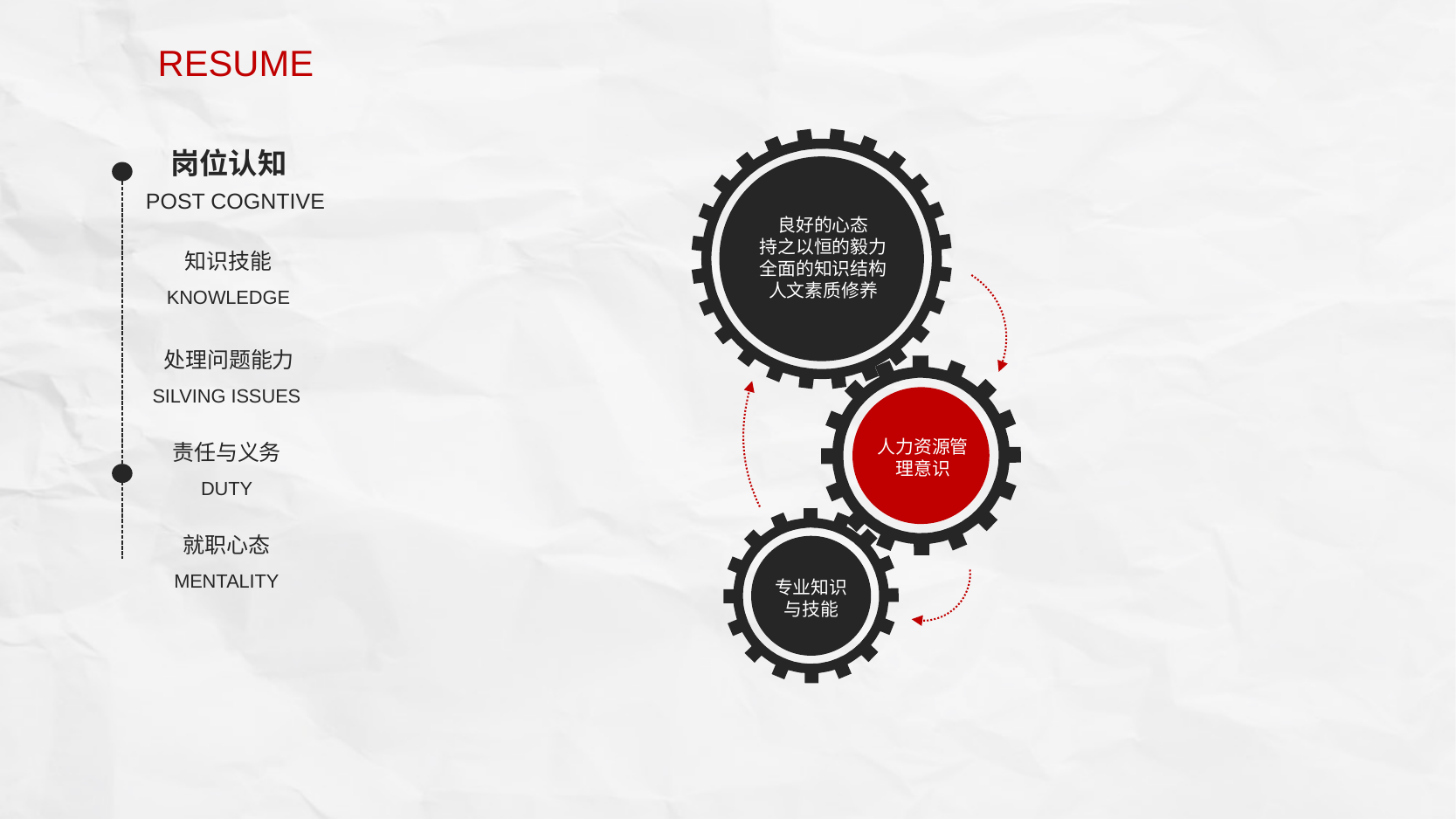

RESUME

岗位认知
POST COGNTIVE

良好的心态
持之以恒的毅力
全面的知识结构
人文素质修养
知识技能
KNOWLEDGE

处理问题能力

SILVING ISSUES

责任与义务
人力资源管
理意识

DUTY

就职心态

MENTALITY

专业知识
与技能